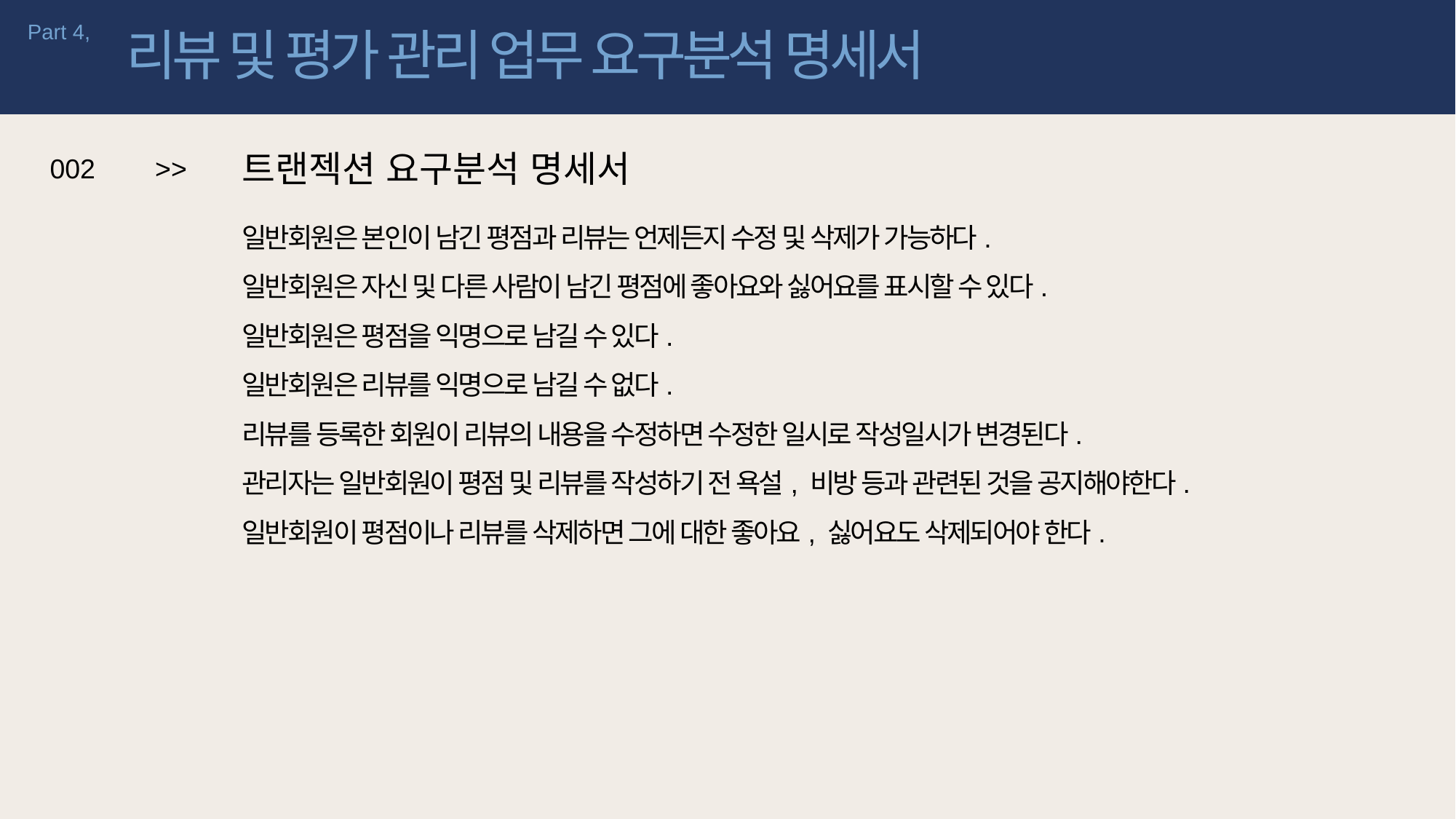

Part 4,
리뷰 및 평가 관리 업무 요구분석 명세서
트랜젝션 요구분석 명세서
002
>>
일반회원은 본인이 남긴 평점과 리뷰는 언제든지 수정 및 삭제가 가능하다.
일반회원은 자신 및 다른 사람이 남긴 평점에 좋아요와 싫어요를 표시할 수 있다.
일반회원은 평점을 익명으로 남길 수 있다.
일반회원은 리뷰를 익명으로 남길 수 없다.
리뷰를 등록한 회원이 리뷰의 내용을 수정하면 수정한 일시로 작성일시가 변경된다.
관리자는 일반회원이 평점 및 리뷰를 작성하기 전 욕설, 비방 등과 관련된 것을 공지해야한다.
일반회원이 평점이나 리뷰를 삭제하면 그에 대한 좋아요, 싫어요도 삭제되어야 한다.